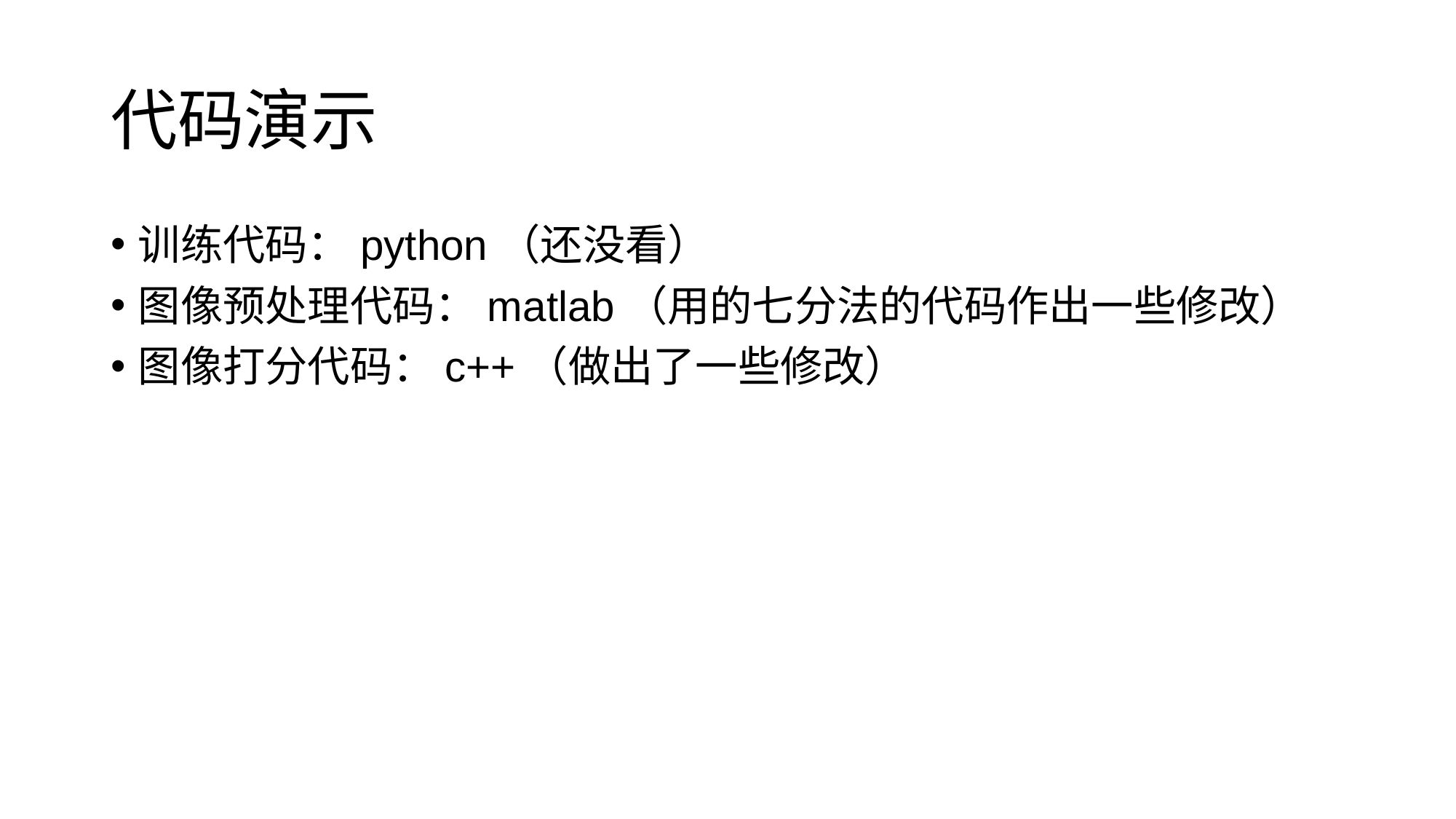

# 代码演示
训练代码：python（还没看）
图像预处理代码：matlab（用的七分法的代码作出一些修改）
图像打分代码：c++（做出了一些修改）